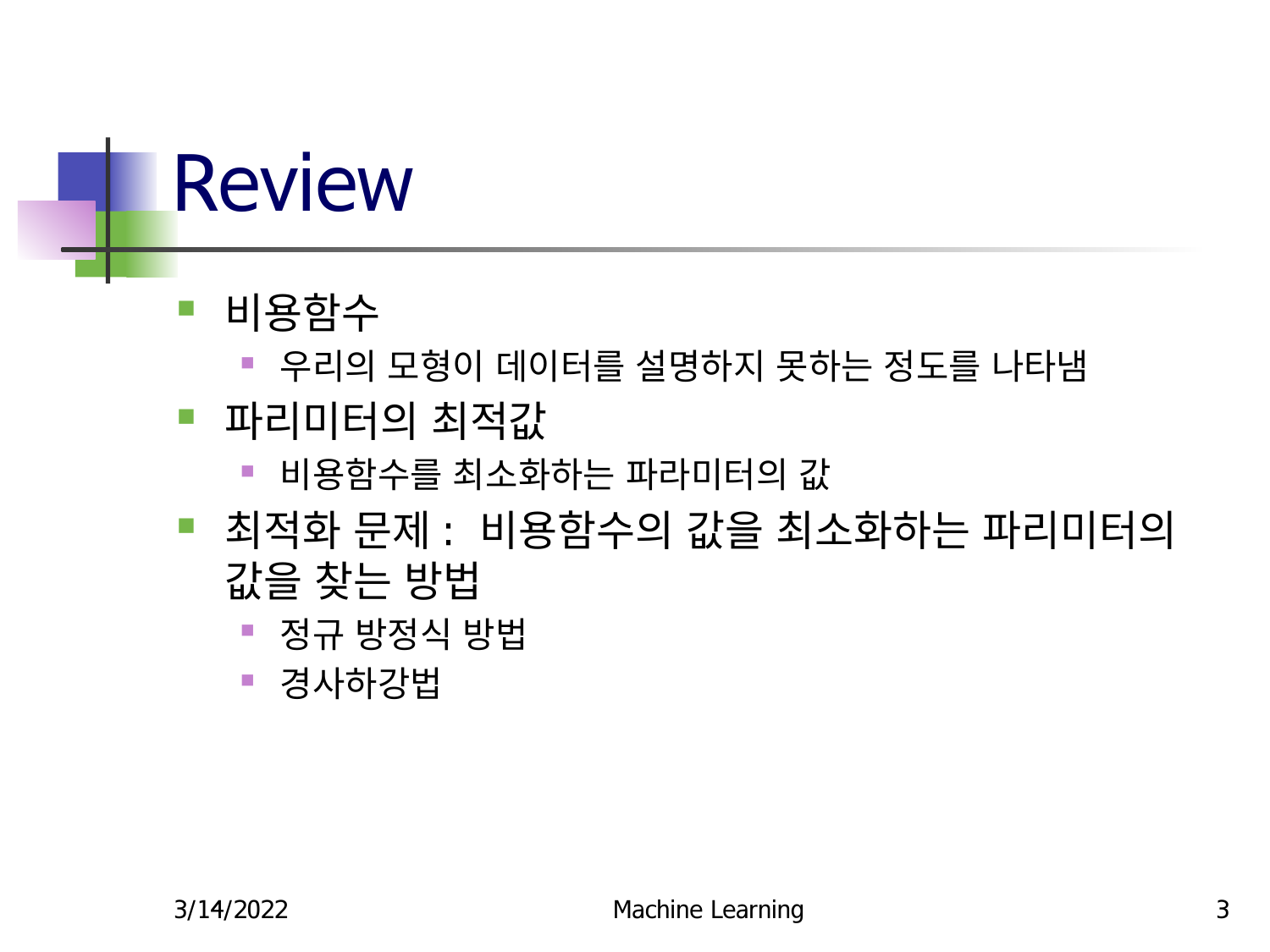

# Review
비용함수
우리의 모형이 데이터를 설명하지 못하는 정도를 나타냄
파리미터의 최적값
비용함수를 최소화하는 파라미터의 값
최적화 문제: 비용함수의 값을 최소화하는 파리미터의 값을 찾는 방법
정규 방정식 방법
경사하강법
3/14/2022
Machine Learning
3